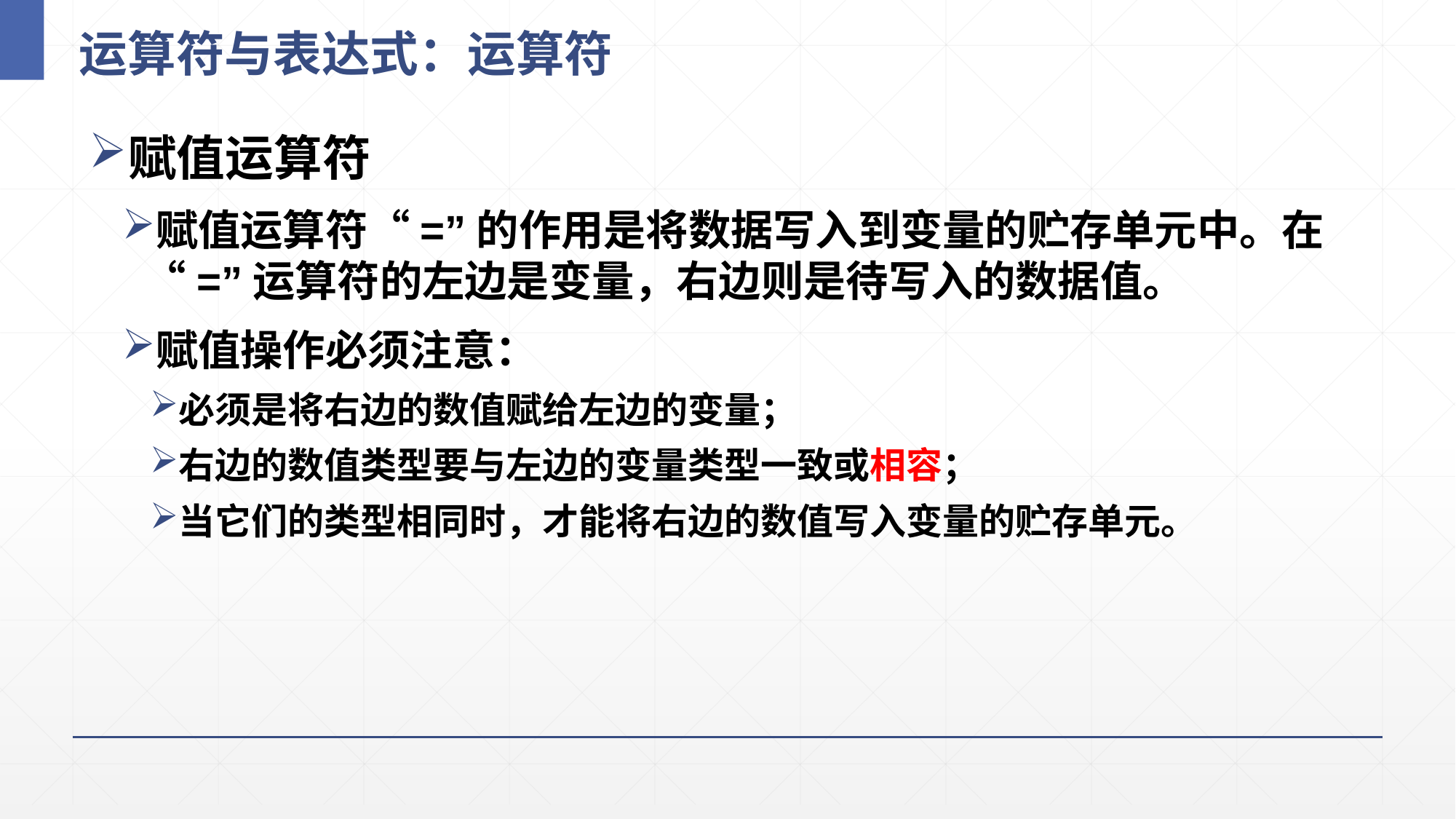

# 运算符与表达式：运算符
赋值运算符
赋值运算符“=”的作用是将数据写入到变量的贮存单元中。在“=”运算符的左边是变量，右边则是待写入的数据值。
赋值操作必须注意：
必须是将右边的数值赋给左边的变量；
右边的数值类型要与左边的变量类型一致或相容；
当它们的类型相同时，才能将右边的数值写入变量的贮存单元。